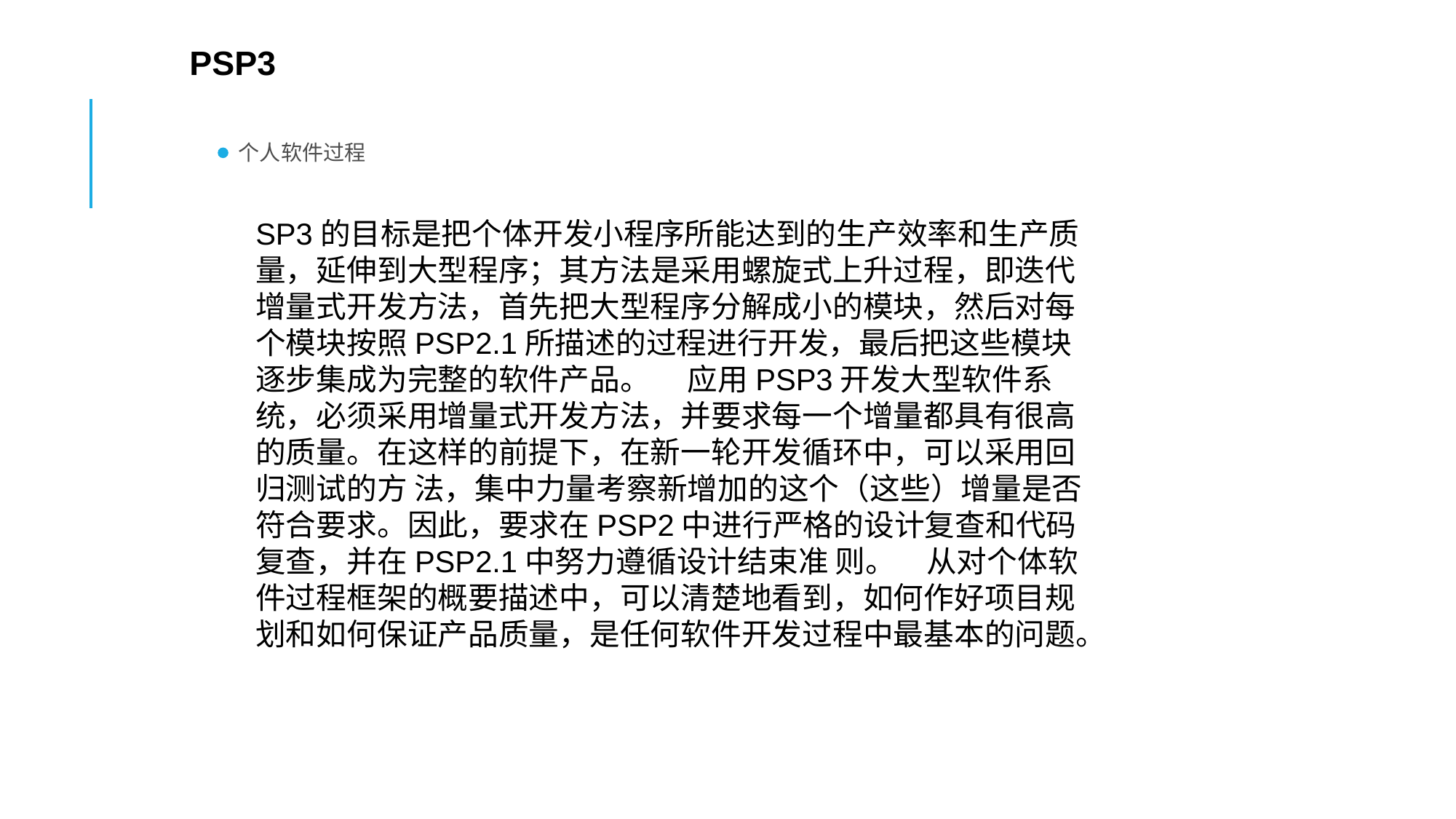

PSP3
个人软件过程

SP3的目标是把个体开发小程序所能达到的生产效率和生产质量，延伸到大型程序；其方法是采用螺旋式上升过程，即迭代增量式开发方法，首先把大型程序分解成小的模块，然后对每个模块按照PSP2.1所描述的过程进行开发，最后把这些模块逐步集成为完整的软件产品。　 应用PSP3开发大型软件系统，必须采用增量式开发方法，并要求每一个增量都具有很高的质量。在这样的前提下，在新一轮开发循环中，可以采用回归测试的方 法，集中力量考察新增加的这个（这些）增量是否符合要求。因此，要求在PSP2中进行严格的设计复查和代码复查，并在PSP2.1中努力遵循设计结束准 则。　从对个体软件过程框架的概要描述中，可以清楚地看到，如何作好项目规划和如何保证产品质量，是任何软件开发过程中最基本的问题。